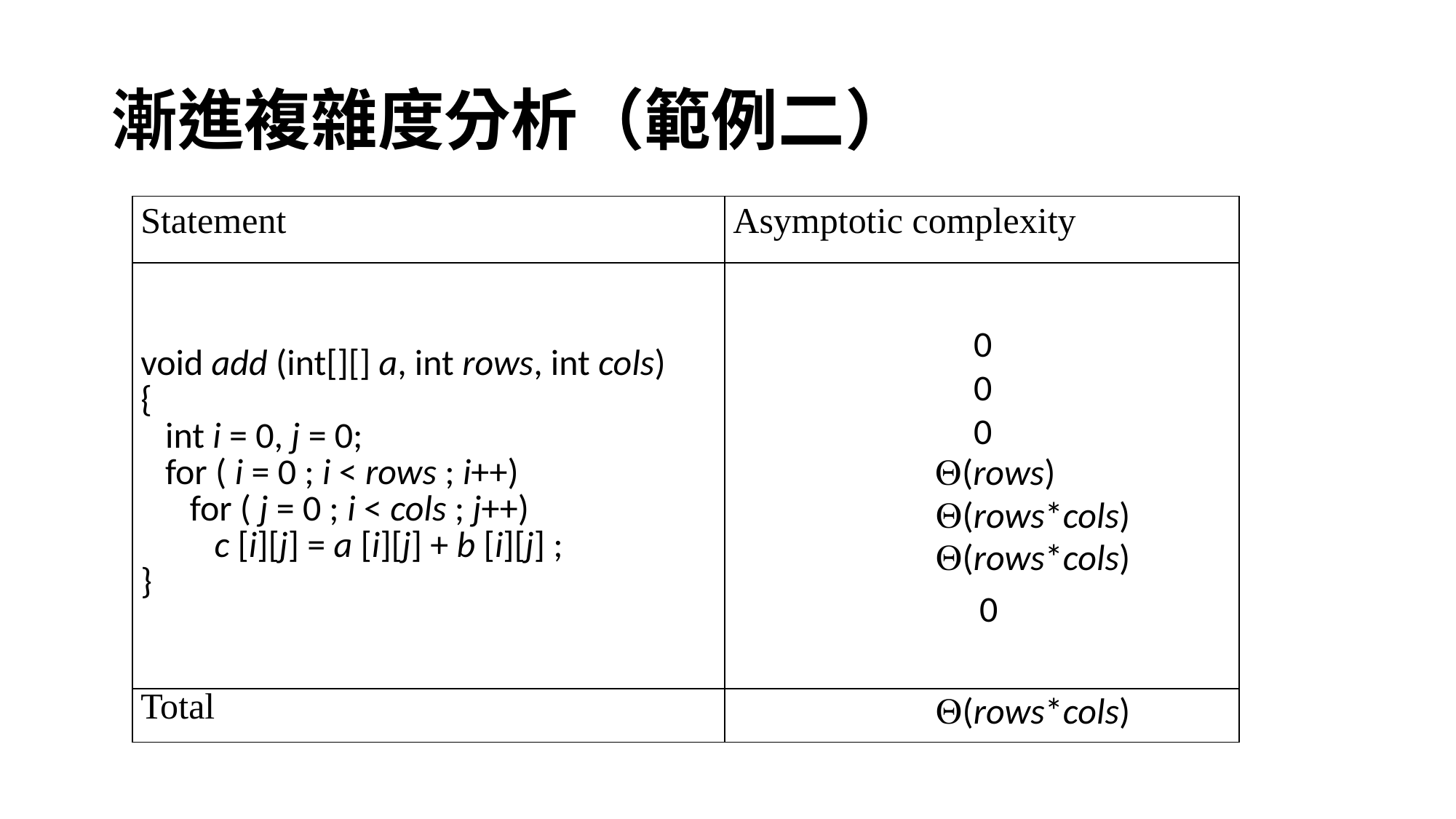

# 漸進複雜度分析（範例二）
| Statement | Asymptotic complexity |
| --- | --- |
| void add (int[][] a, int rows, int cols) { int i = 0, j = 0; for ( i = 0 ; i < rows ; i++) for ( j = 0 ; i < cols ; j++) c [i][j] = a [i][j] + b [i][j] ; } |  |
| Total |  |
0
0
0
Θ(rows)
Θ(rows*cols)
Θ(rows*cols)
0
Θ(rows*cols)